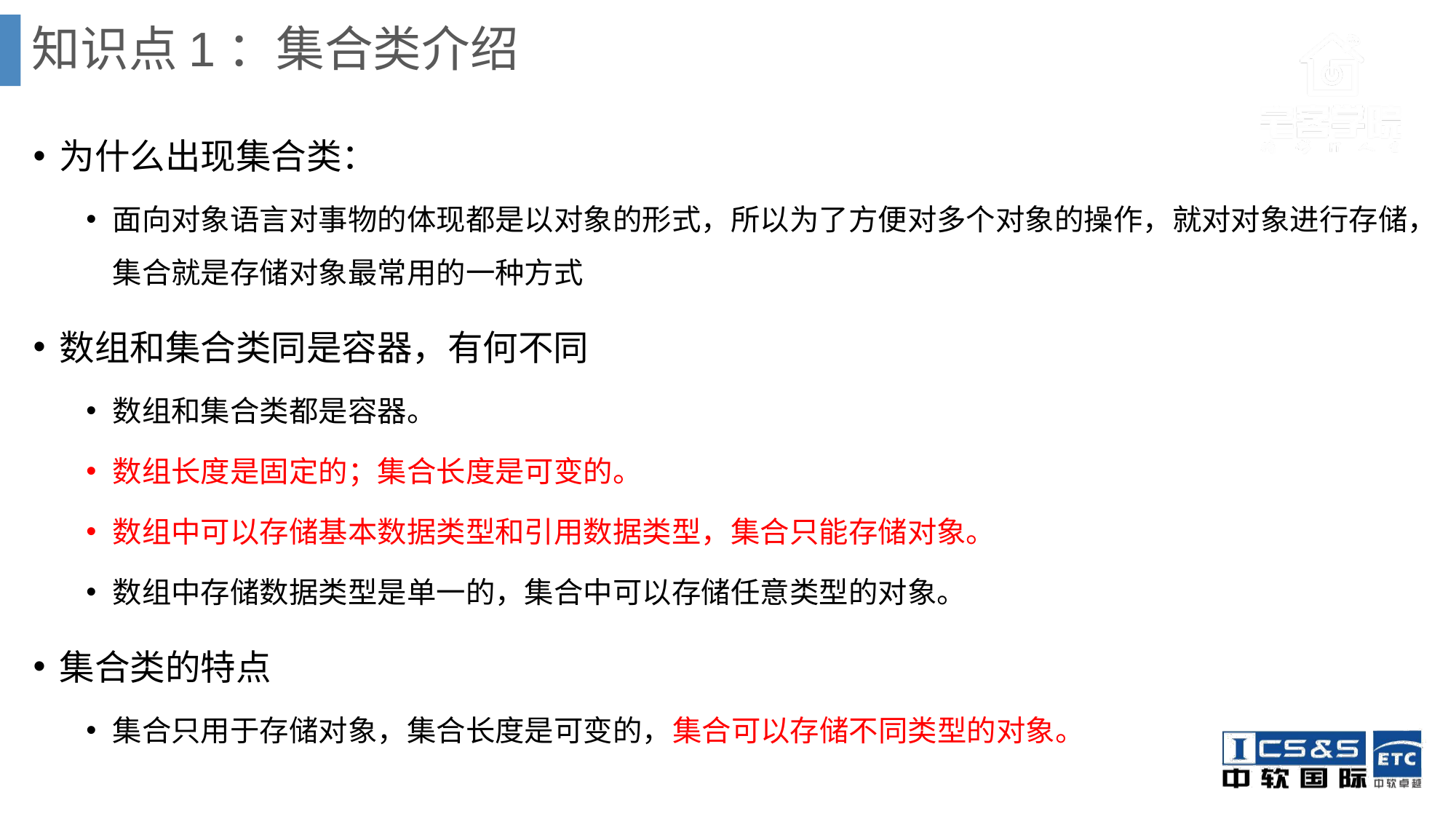

# 知识点1：集合类介绍
为什么出现集合类：
面向对象语言对事物的体现都是以对象的形式，所以为了方便对多个对象的操作，就对对象进行存储，集合就是存储对象最常用的一种方式
数组和集合类同是容器，有何不同
数组和集合类都是容器。
数组长度是固定的；集合长度是可变的。
数组中可以存储基本数据类型和引用数据类型，集合只能存储对象。
数组中存储数据类型是单一的，集合中可以存储任意类型的对象。
集合类的特点
集合只用于存储对象，集合长度是可变的，集合可以存储不同类型的对象。